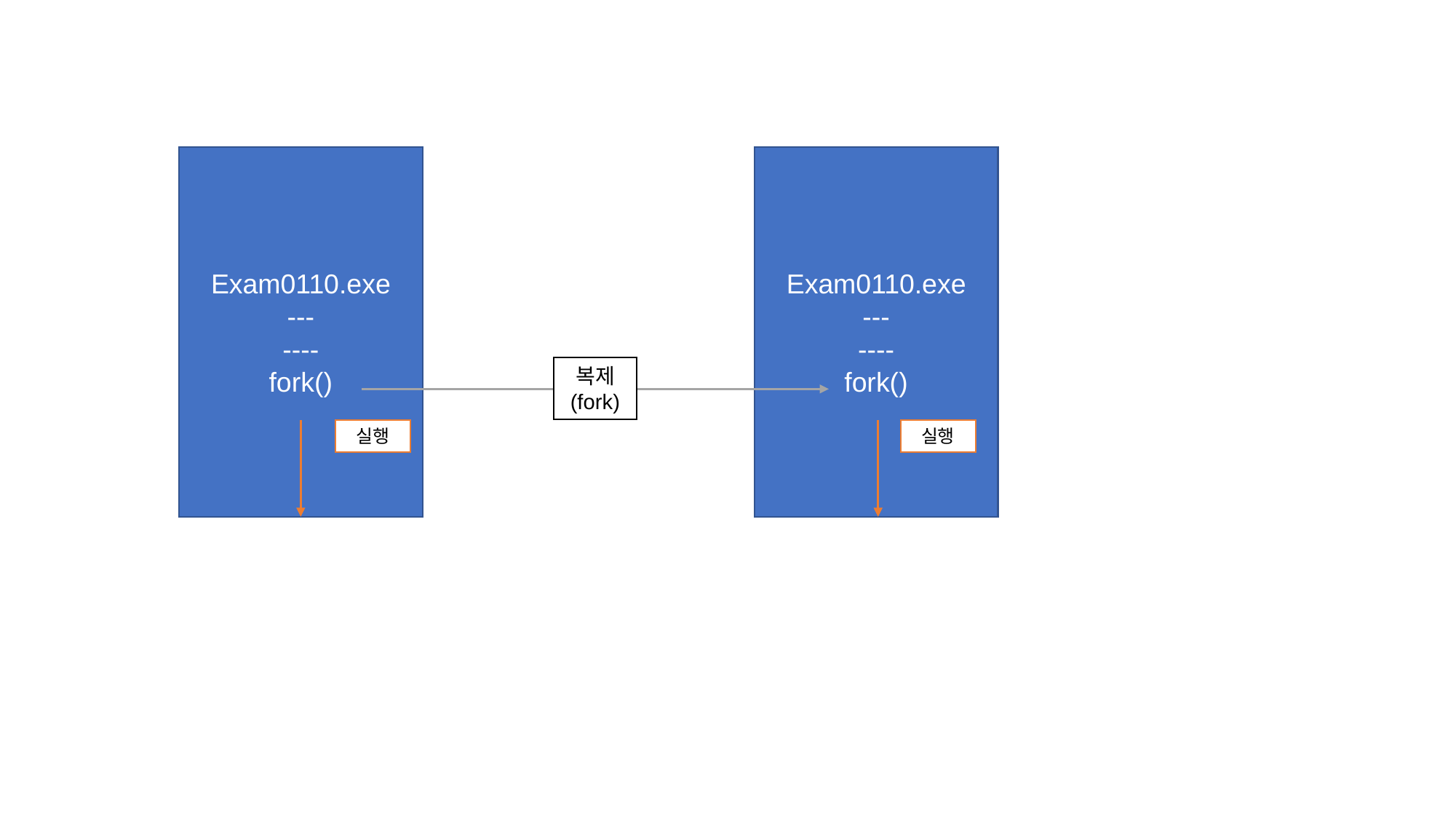

Exam0110.exe
---
----
fork()
Exam0110.exe
---
----
fork()
복제
(fork)
실행
실행